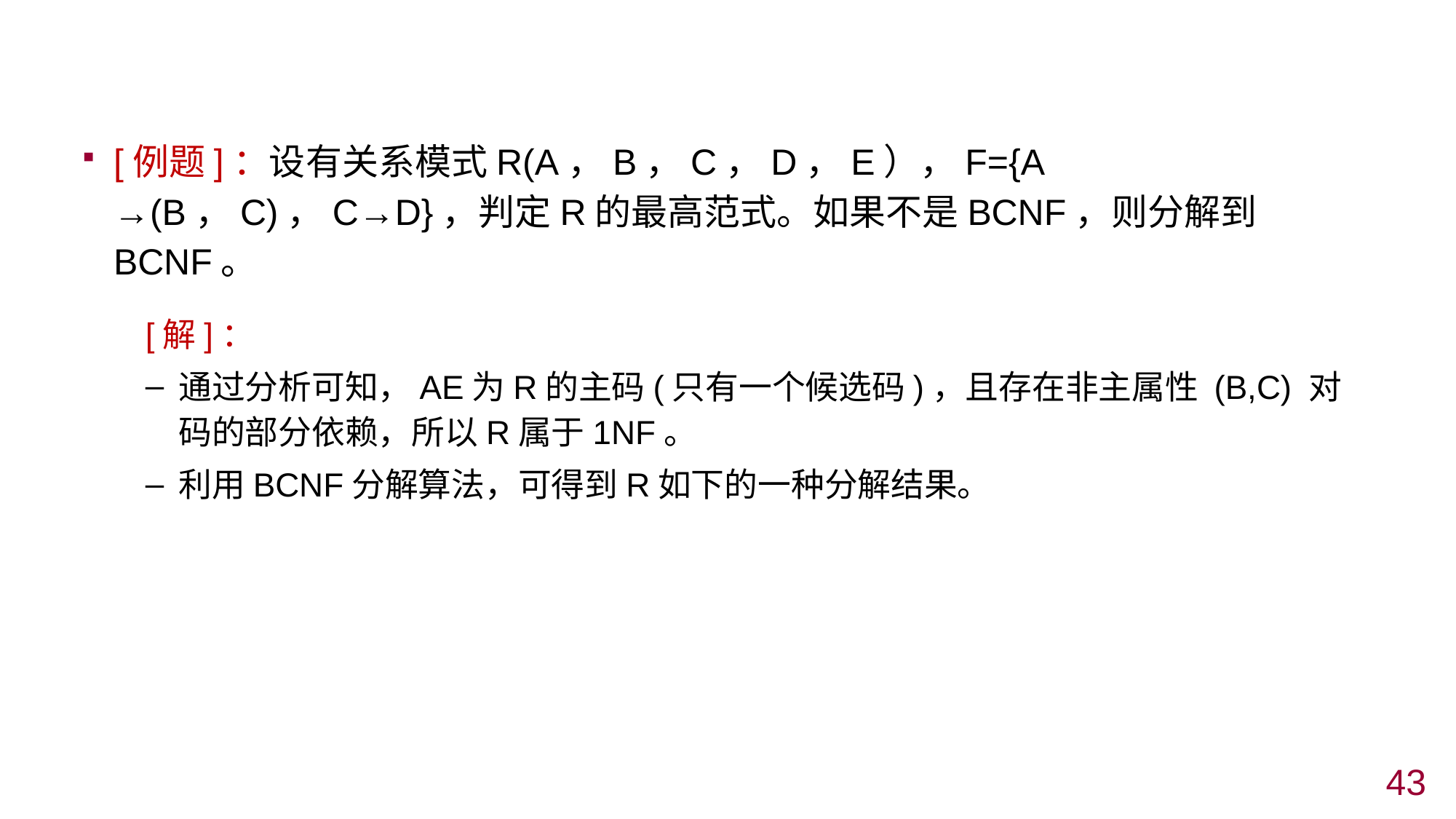

#
[例题]：设有关系模式R(A，B，C，D，E），F={A →(B，C)，C→D}，判定R的最高范式。如果不是BCNF，则分解到BCNF。

[解]：
通过分析可知，AE为R的主码(只有一个候选码)，且存在非主属性 (B,C) 对码的部分依赖，所以R属于1NF。
利用BCNF分解算法，可得到R如下的一种分解结果。

43